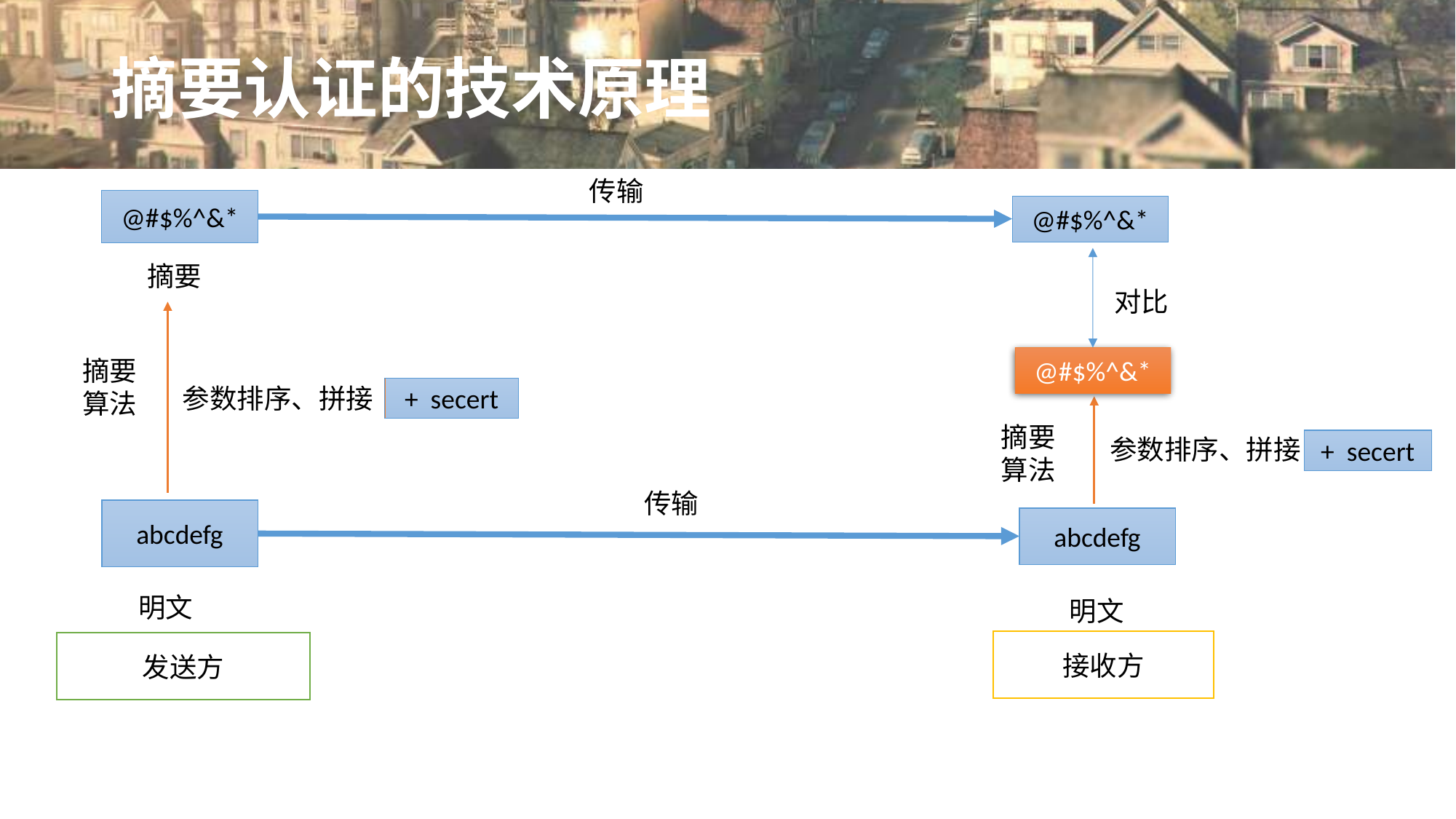

# 摘要认证的技术原理
传输
@#$%^&*
@#$%^&*
摘要
对比
@#$%^&*
摘要算法
参数排序、拼接
+  secert
摘要算法
参数排序、拼接
+  secert
传输
abcdefg
abcdefg
明文
明文
接收方
发送方